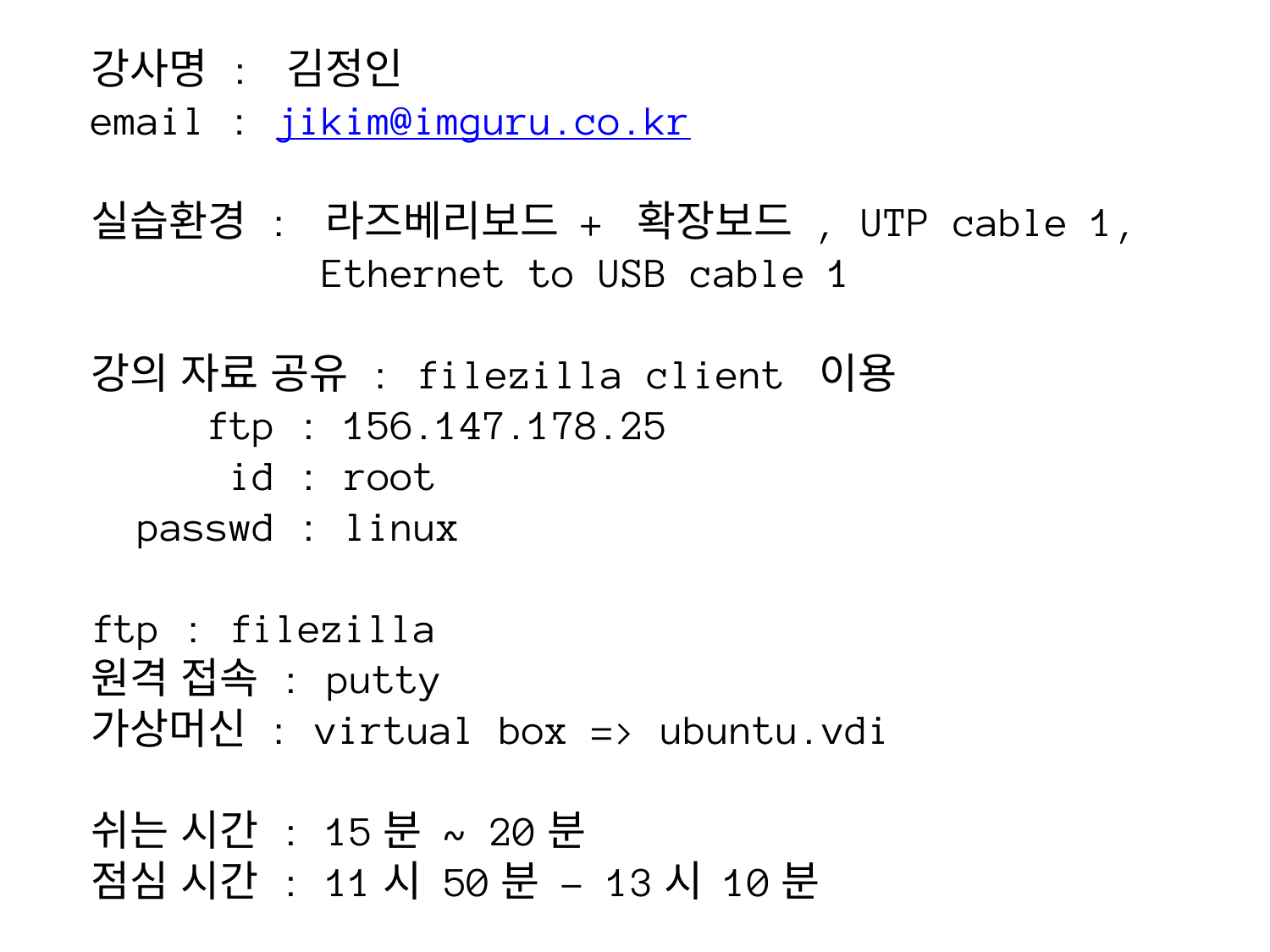

강사명 : 김정인
email : jikim@imguru.co.kr

실습환경 : 라즈베리보드 + 확장보드 , UTP cable 1,
          Ethernet to USB cable 1

강의 자료 공유 : filezilla client 이용
     ftp : 156.147.178.25
      id : root
  passwd : linux

ftp : filezilla
원격 접속 : putty
가상머신 : virtual box => ubuntu.vdi

쉬는 시간 : 15분 ~ 20분
점심 시간 : 11시 50분 - 13시 10분